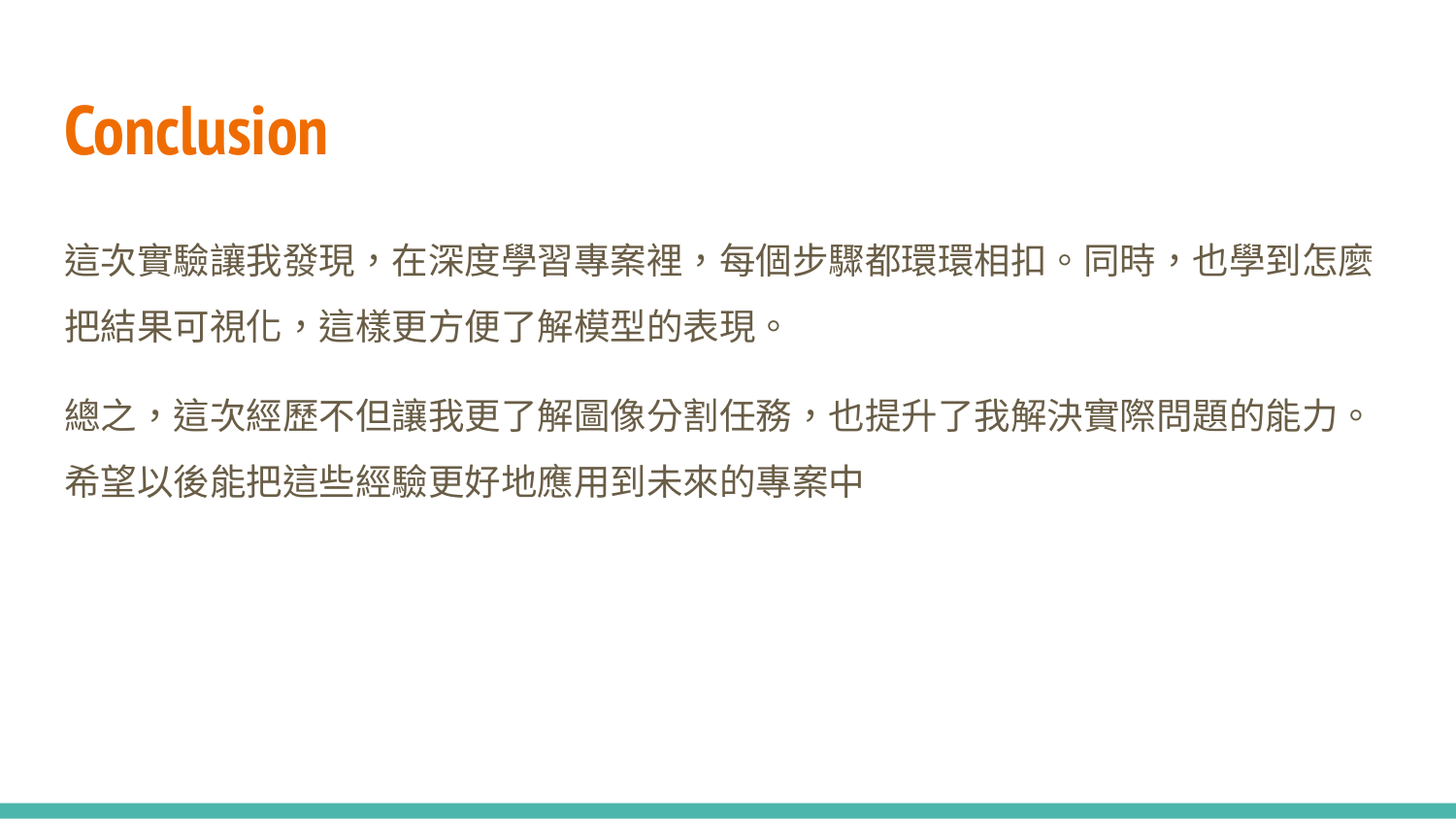

# Conclusion
這次實驗讓我發現，在深度學習專案裡，每個步驟都環環相扣。同時，也學到怎麼把結果可視化，這樣更方便了解模型的表現。
總之，這次經歷不但讓我更了解圖像分割任務，也提升了我解決實際問題的能力。希望以後能把這些經驗更好地應用到未來的專案中